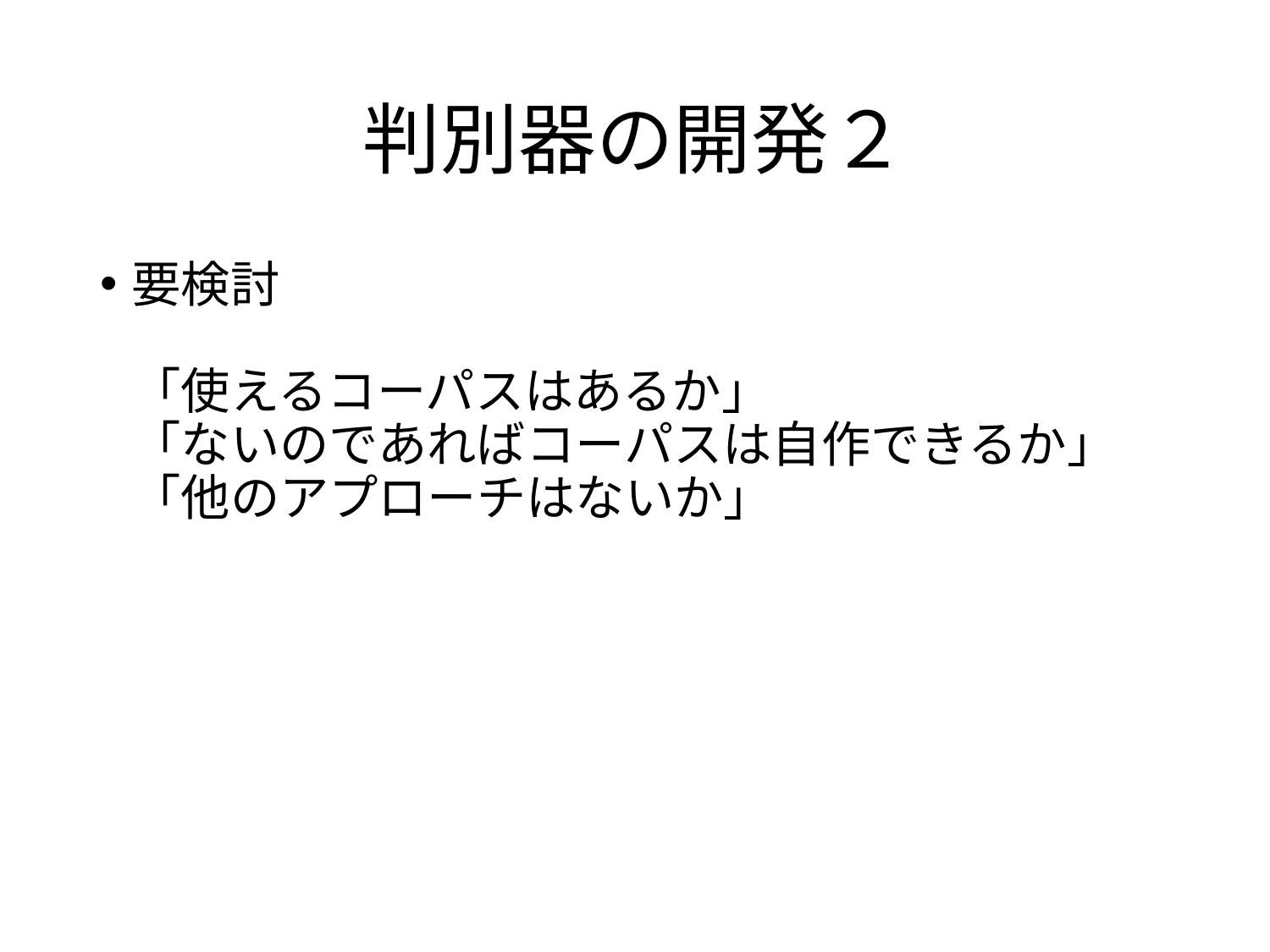

# 判別器の開発２
要検討
「使えるコーパスはあるか」
「ないのであればコーパスは自作できるか」
「他のアプローチはないか」